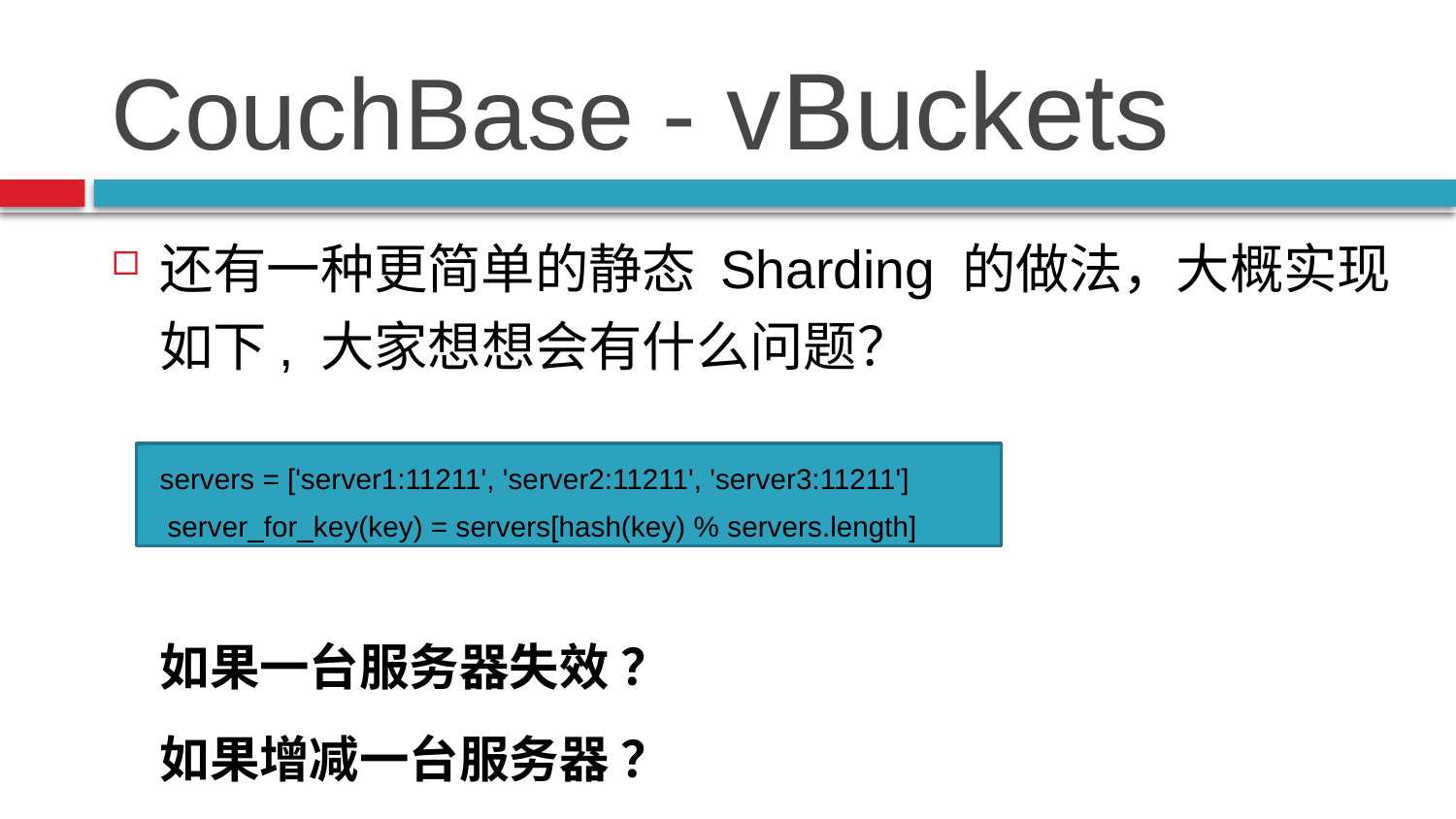

# CouchBase - vBuckets
还有一种更简单的静态 Sharding 的做法，大概实现如下, 大家想想会有什么问题？
servers = ['server1:11211', 'server2:11211', 'server3:11211']
       server_for_key(key) = servers[hash(key) % servers.length]
如果一台服务器失效 ？
如果增减一台服务器 ？